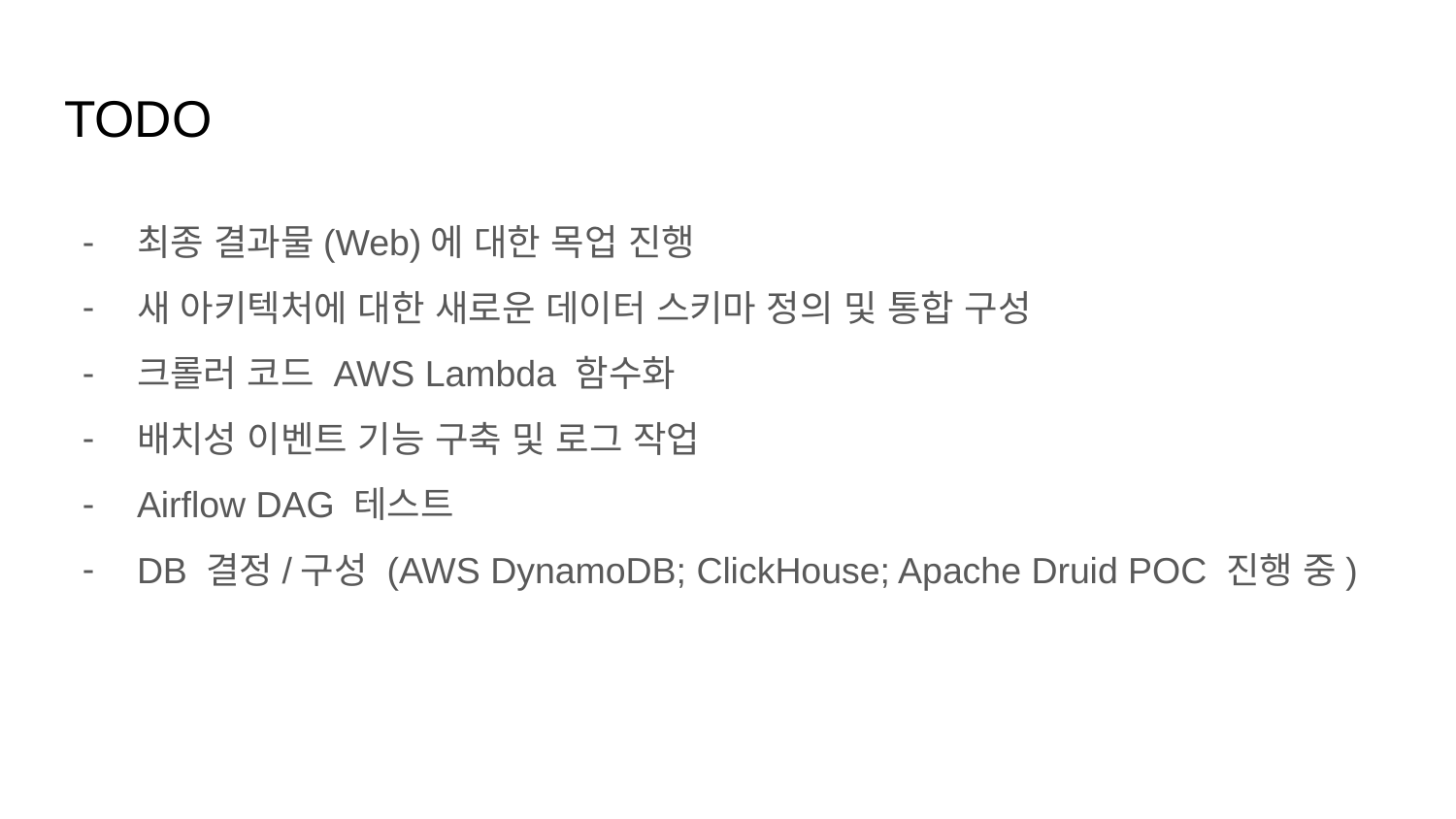

# TODO
최종 결과물(Web)에 대한 목업 진행
새 아키텍처에 대한 새로운 데이터 스키마 정의 및 통합 구성
크롤러 코드 AWS Lambda 함수화
배치성 이벤트 기능 구축 및 로그 작업
Airflow DAG 테스트
DB 결정/구성 (AWS DynamoDB; ClickHouse; Apache Druid POC 진행 중)